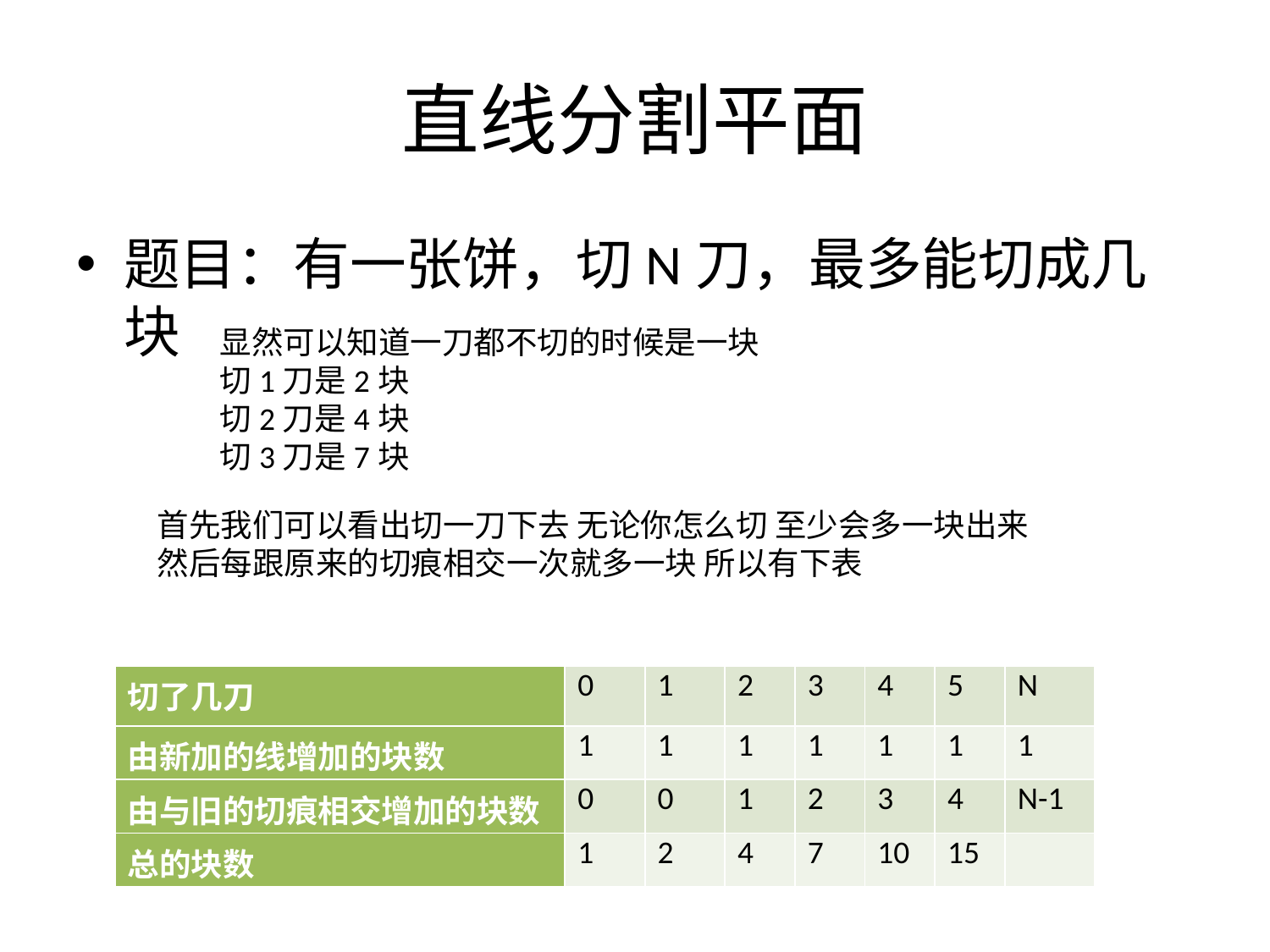

# 直线分割平面
题目：有一张饼，切N刀，最多能切成几块
显然可以知道一刀都不切的时候是一块
切1刀是2块
切2刀是4块
切3刀是7块
首先我们可以看出切一刀下去 无论你怎么切 至少会多一块出来
然后每跟原来的切痕相交一次就多一块 所以有下表
| 切了几刀 | 0 | 1 | 2 | 3 | 4 | 5 | N |
| --- | --- | --- | --- | --- | --- | --- | --- |
| 由新加的线增加的块数 | 1 | 1 | 1 | 1 | 1 | 1 | 1 |
| 由与旧的切痕相交增加的块数 | 0 | 0 | 1 | 2 | 3 | 4 | N-1 |
| 总的块数 | 1 | 2 | 4 | 7 | 10 | 15 |  |